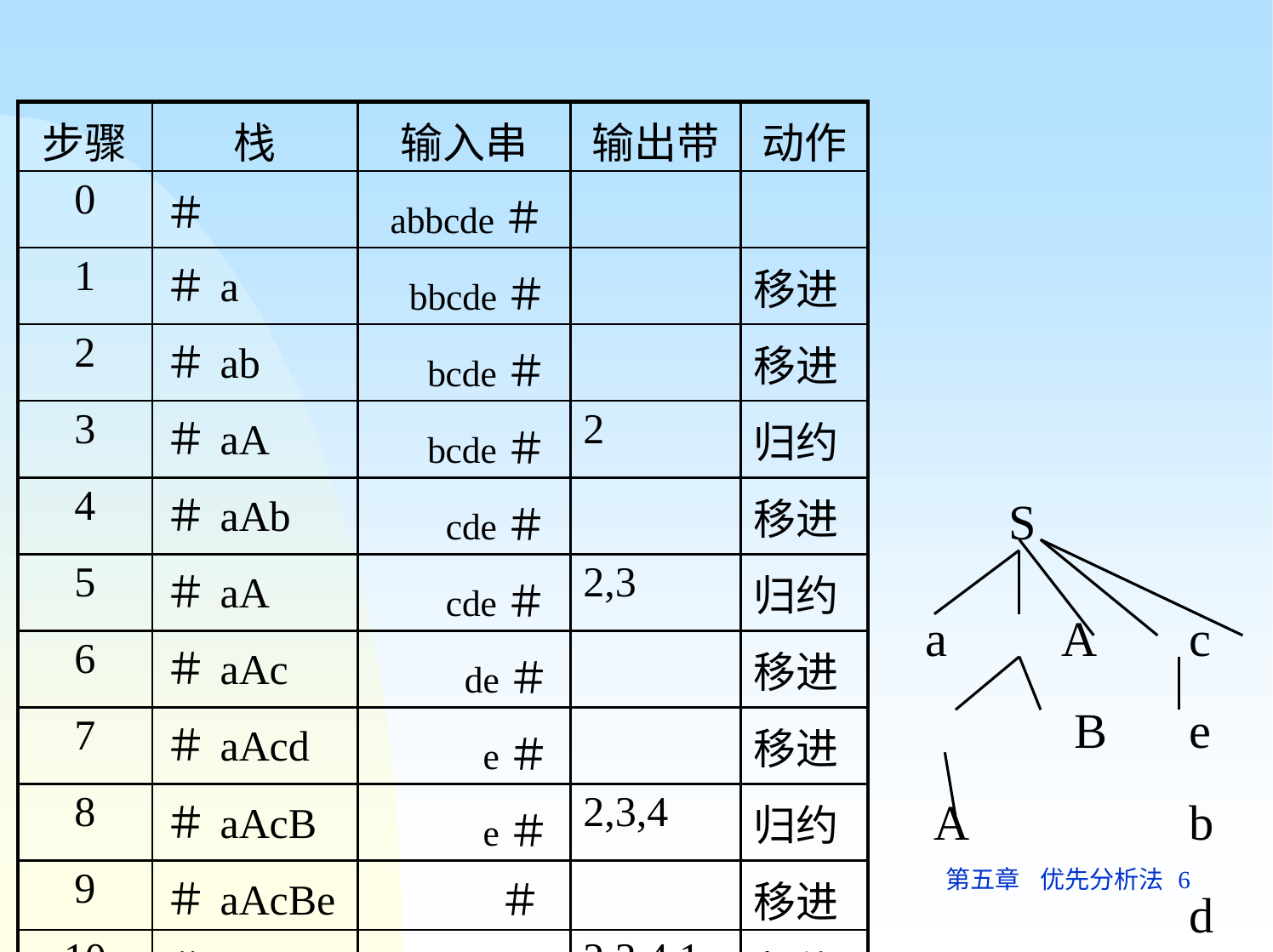

| 步骤 | 栈 | 输入串 | 输出带 | 动作 |
| --- | --- | --- | --- | --- |
| 0 | ＃ | abbcde＃ |  |  |
| 1 | ＃a | bbcde＃ |  | 移进 |
| 2 | ＃ab | bcde＃ |  | 移进 |
| 3 | ＃aA | bcde＃ | 2 | 归约 |
| 4 | ＃aAb | cde＃ |  | 移进 |
| 5 | ＃aA | cde＃ | 2,3 | 归约 |
| 6 | ＃aAc | de＃ |  | 移进 |
| 7 | ＃aAcd | e＃ |  | 移进 |
| 8 | ＃aAcB | e＃ | 2,3,4 | 归约 |
| 9 | ＃aAcBe | ＃ |  | 移进 |
| 10 | ＃S | ＃ | 2,3,4,1 | 归约 |
| 11 | 识别成功 |  |  |  |
S
a	A	c	 B	e  A		b		d

b

第五章	优先分析法 6